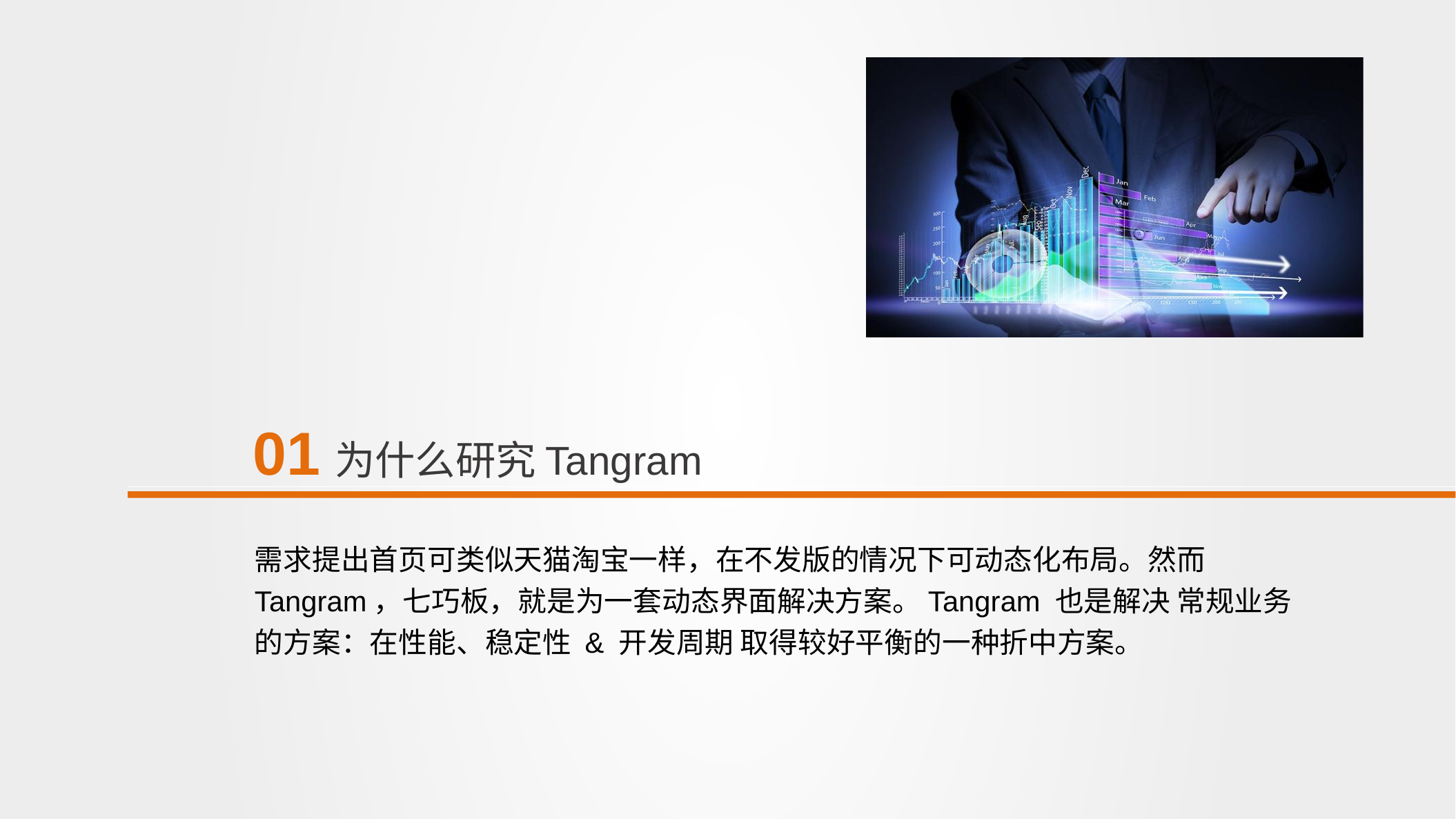

01为什么研究Tangram

需求提出首页可类似天猫淘宝一样，在不发版的情况下可动态化布局。然而Tangram，七巧板，就是为一套动态界面解决方案。Tangram 也是解决 常规业务 的方案：在性能、稳定性 & 开发周期 取得较好平衡的一种折中方案。